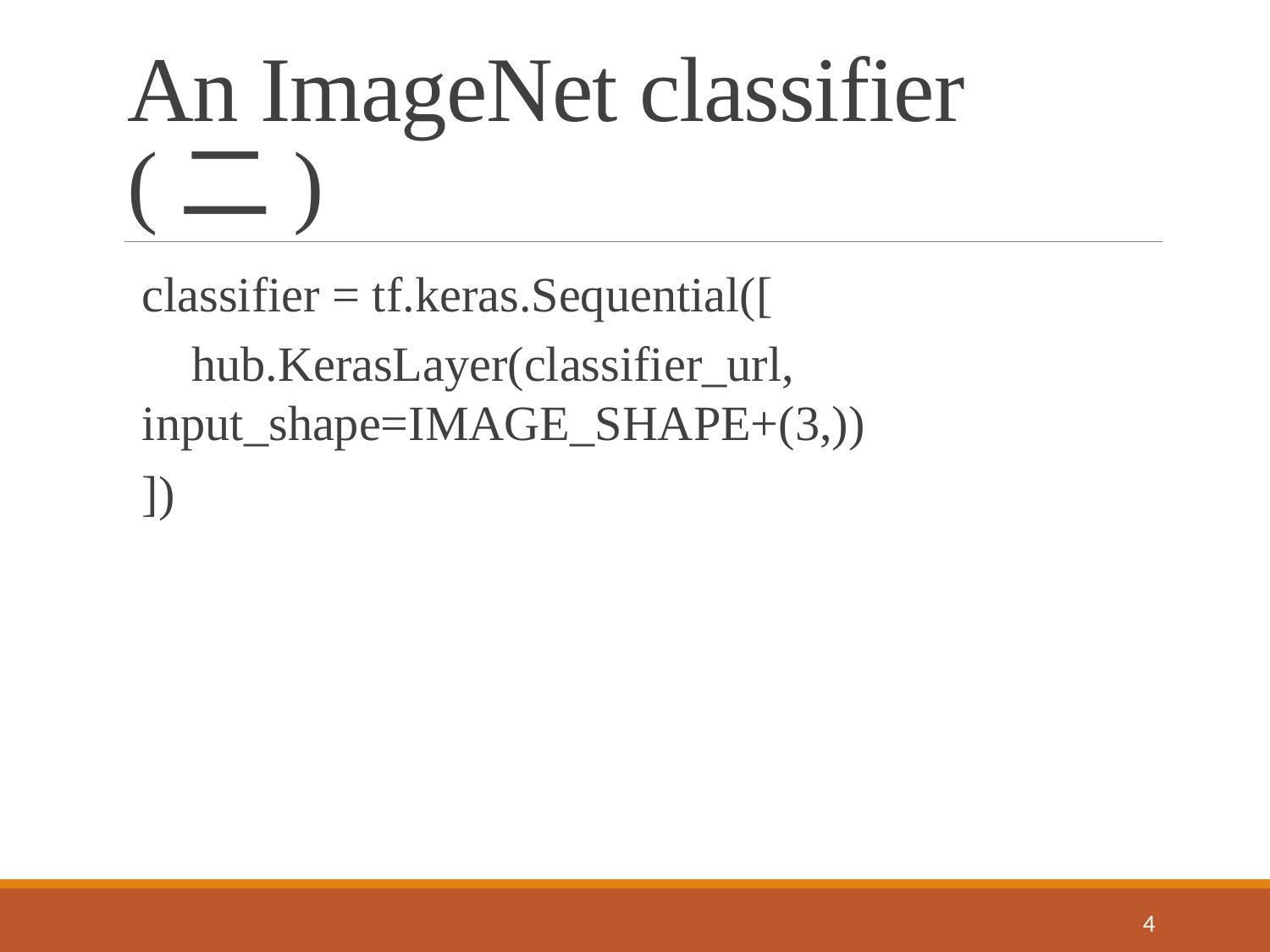

# An ImageNet classifier(二)
classifier = tf.keras.Sequential([
    hub.KerasLayer(classifier_url, input_shape=IMAGE_SHAPE+(3,))
])
4